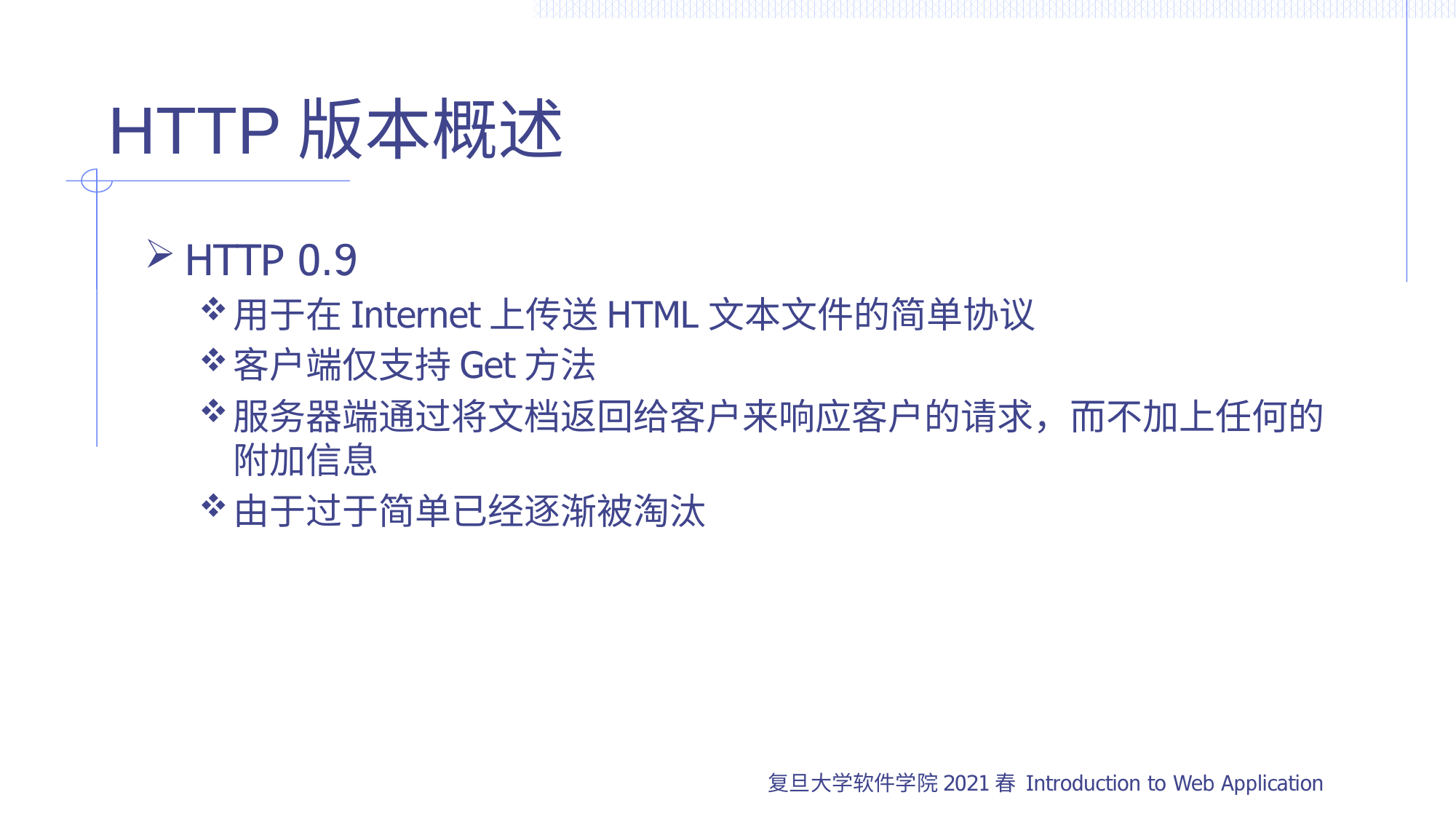

# HTTP版本概述
HTTP 0.9
用于在Internet上传送HTML文本文件的简单协议
客户端仅支持Get方法
服务器端通过将文档返回给客户来响应客户的请求，而不加上任何的附加信息
由于过于简单已经逐渐被淘汰